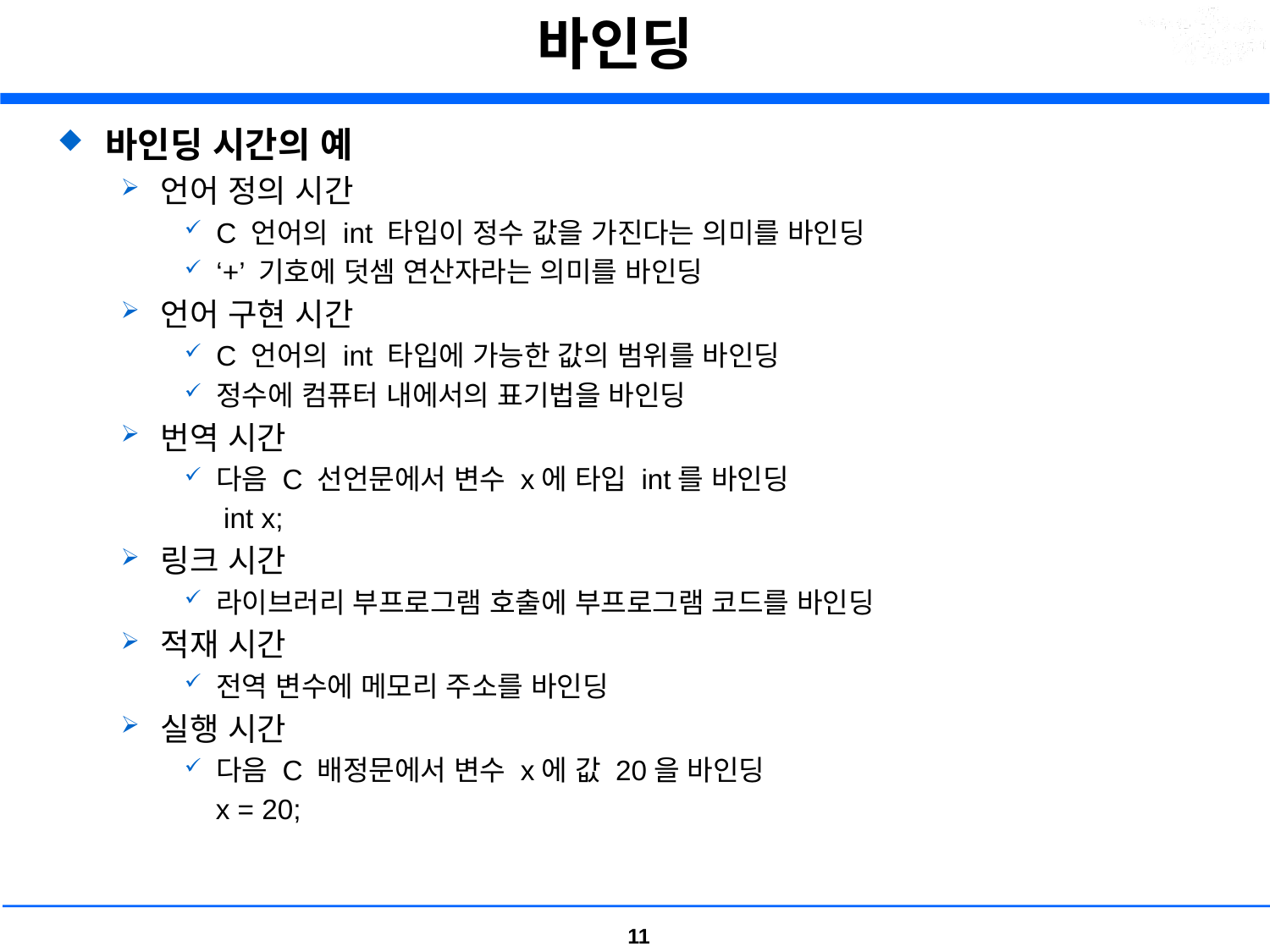

# 바인딩
바인딩 시간의 예
언어 정의 시간
C 언어의 int 타입이 정수 값을 가진다는 의미를 바인딩
‘+’ 기호에 덧셈 연산자라는 의미를 바인딩
언어 구현 시간
C 언어의 int 타입에 가능한 값의 범위를 바인딩
정수에 컴퓨터 내에서의 표기법을 바인딩
번역 시간
다음 C 선언문에서 변수 x에 타입 int를 바인딩
     int x;
링크 시간
라이브러리 부프로그램 호출에 부프로그램 코드를 바인딩
적재 시간
전역 변수에 메모리 주소를 바인딩
실행 시간
다음 C 배정문에서 변수 x에 값 20을 바인딩
    x = 20;